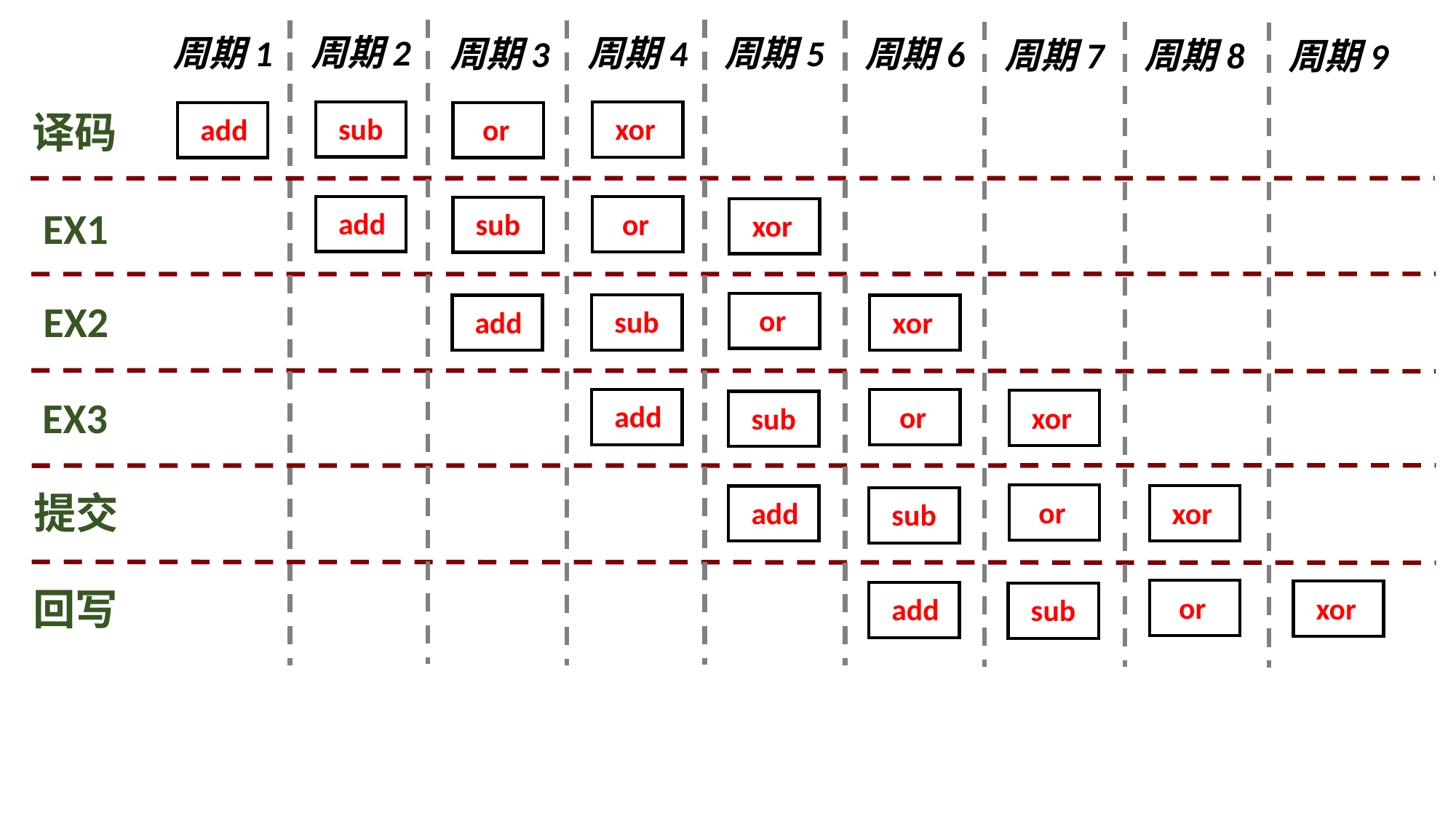

周期2
周期4
周期1
周期5
周期3
周期6
周期7
周期8
周期9
译码

sub
xor
add
 or
EX1

add
 or
sub
xor
EX2

 or
sub
add
xor
EX3

add
 or
xor
sub
提交

 or

xor
add
sub
回写

 or

xor
add
sub